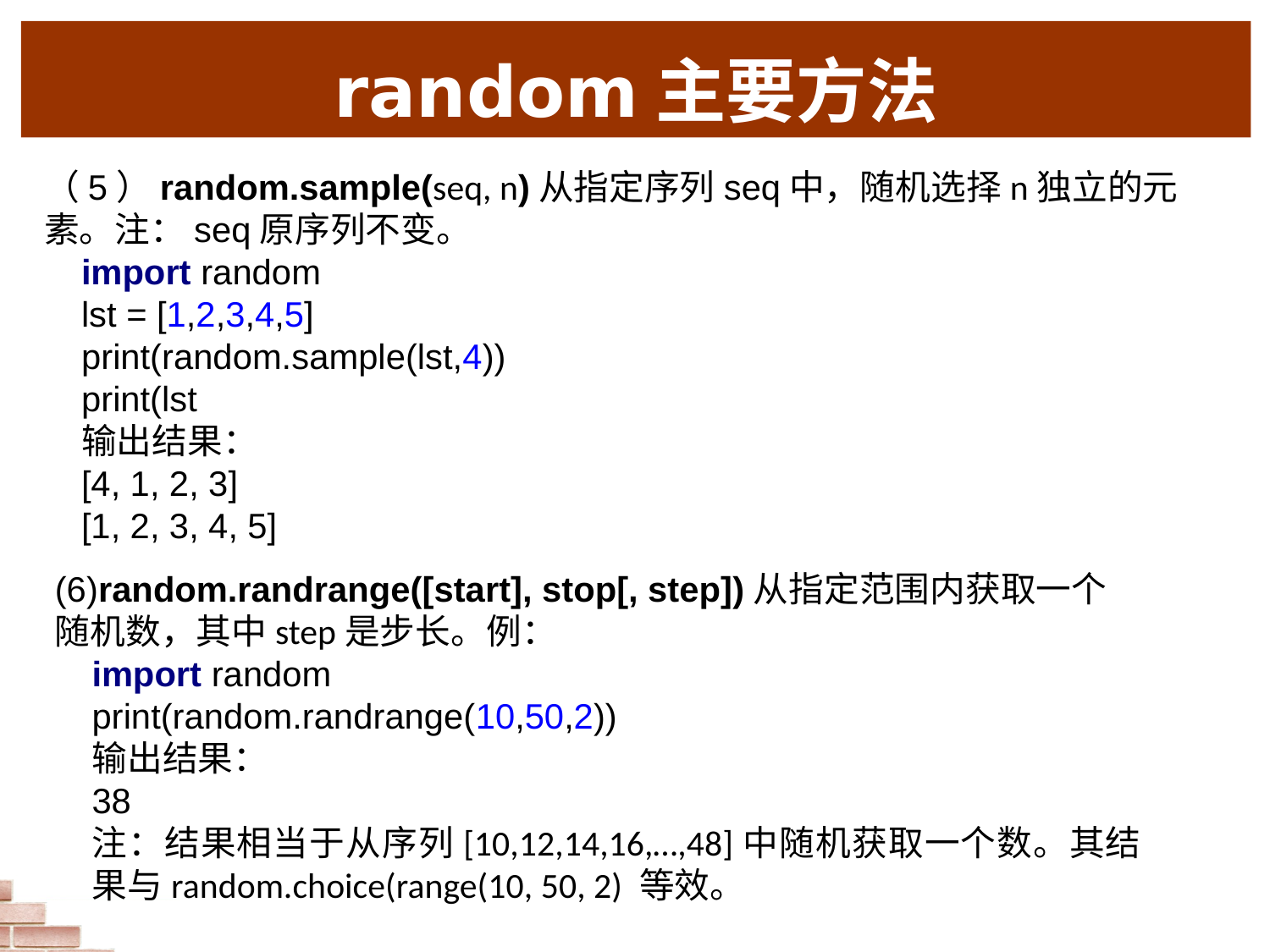

# random主要方法
（5）random.sample(seq, n)从指定序列seq中，随机选择n独立的元素。注：seq原序列不变。
import random
lst = [1,2,3,4,5]
print(random.sample(lst,4))
print(lst
输出结果：
[4, 1, 2, 3]
[1, 2, 3, 4, 5]
(6)random.randrange([start], stop[, step])从指定范围内获取一个随机数，其中step是步长。例：
import random
print(random.randrange(10,50,2))
输出结果：
38
注：结果相当于从序列[10,12,14,16,…,48]中随机获取一个数。其结果与random.choice(range(10, 50, 2) 等效。